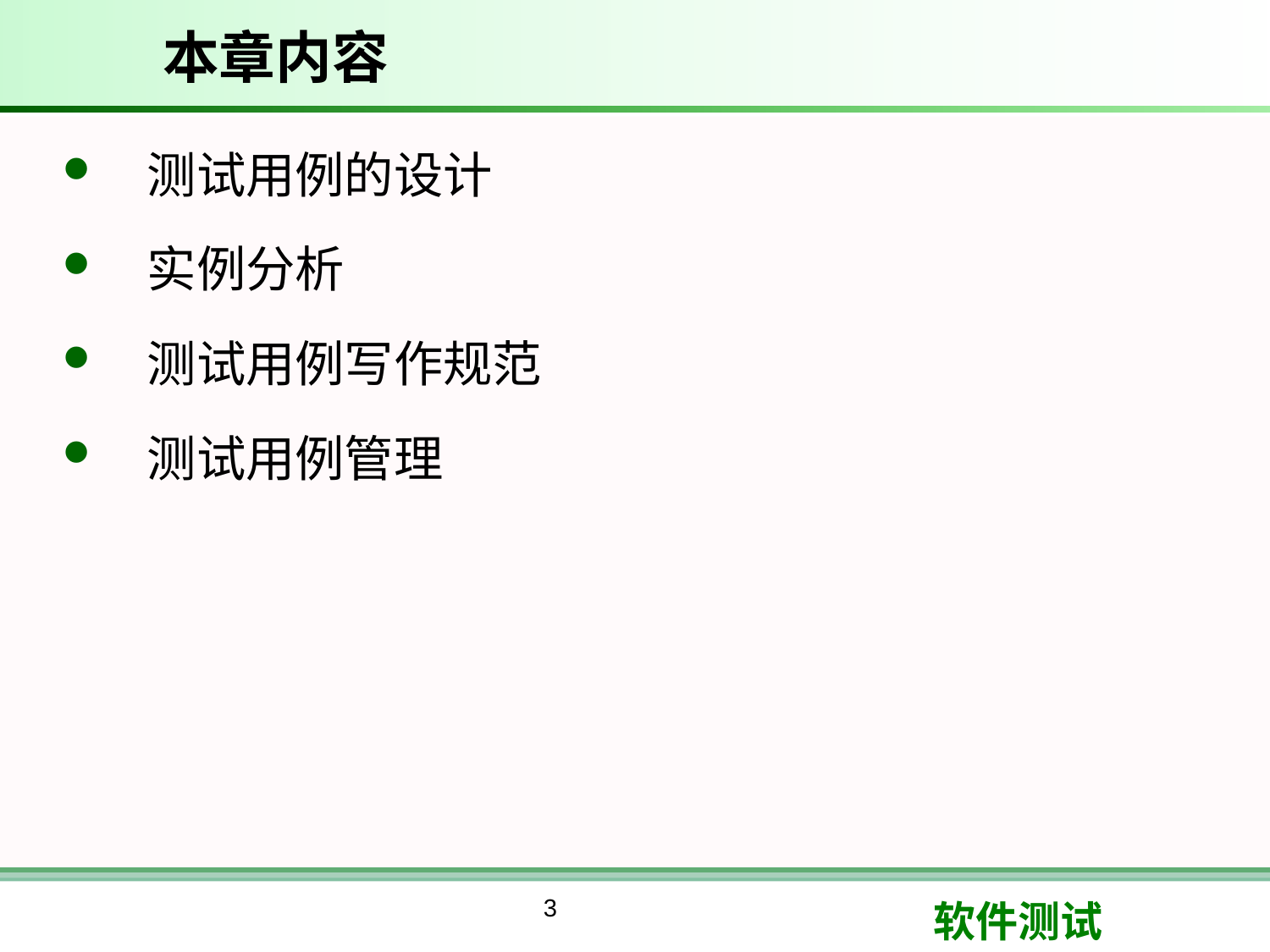

# 本章内容
测试用例的设计
实例分析
测试用例写作规范
测试用例管理

3